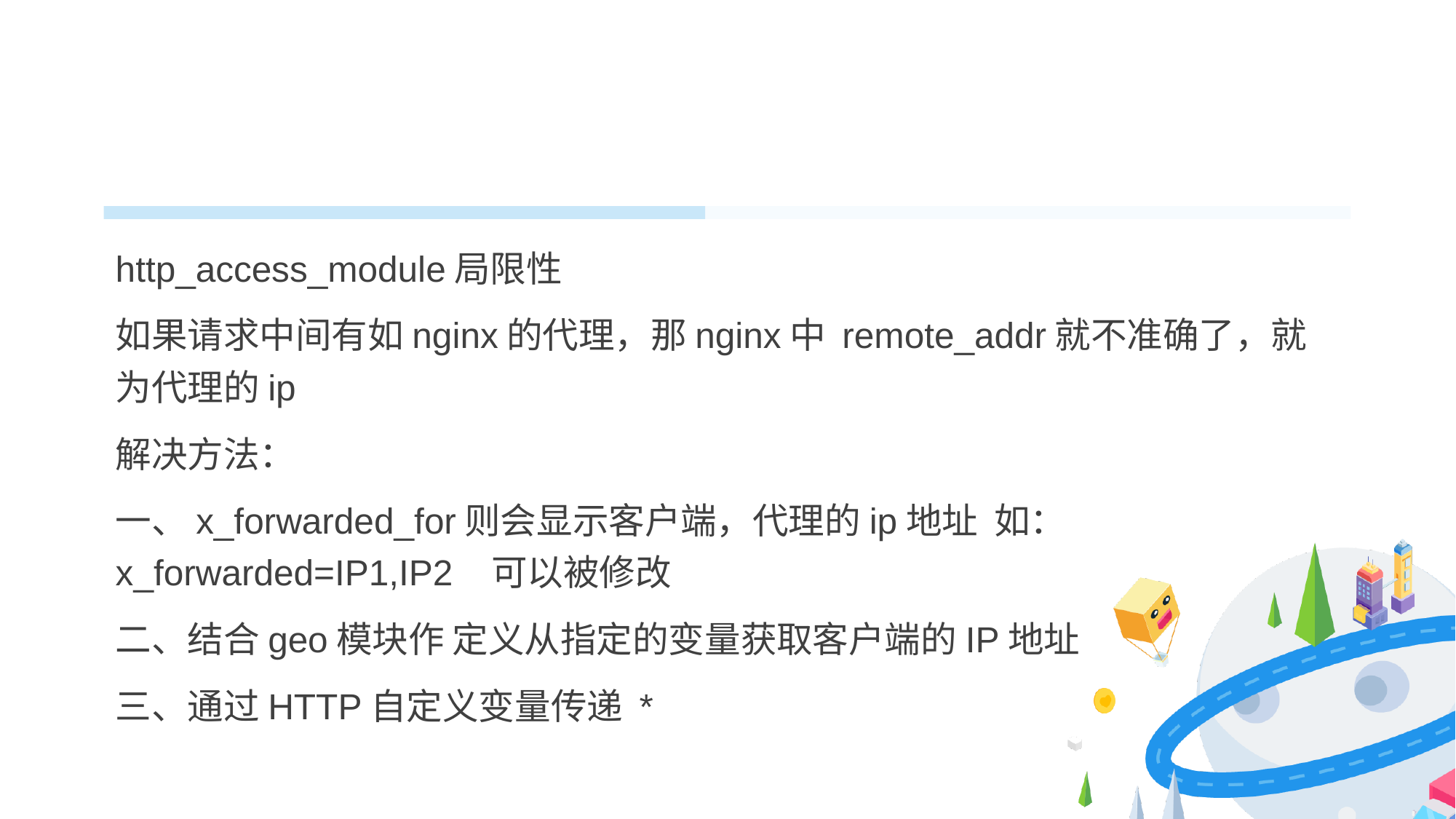

#
http_access_module局限性
如果请求中间有如nginx的代理，那nginx中 remote_addr就不准确了，就为代理的ip
解决方法：
一、x_forwarded_for则会显示客户端，代理的ip地址  如：x_forwarded=IP1,IP2   可以被修改
二、结合geo模块作 定义从指定的变量获取客户端的IP地址
三、通过HTTP自定义变量传递 *